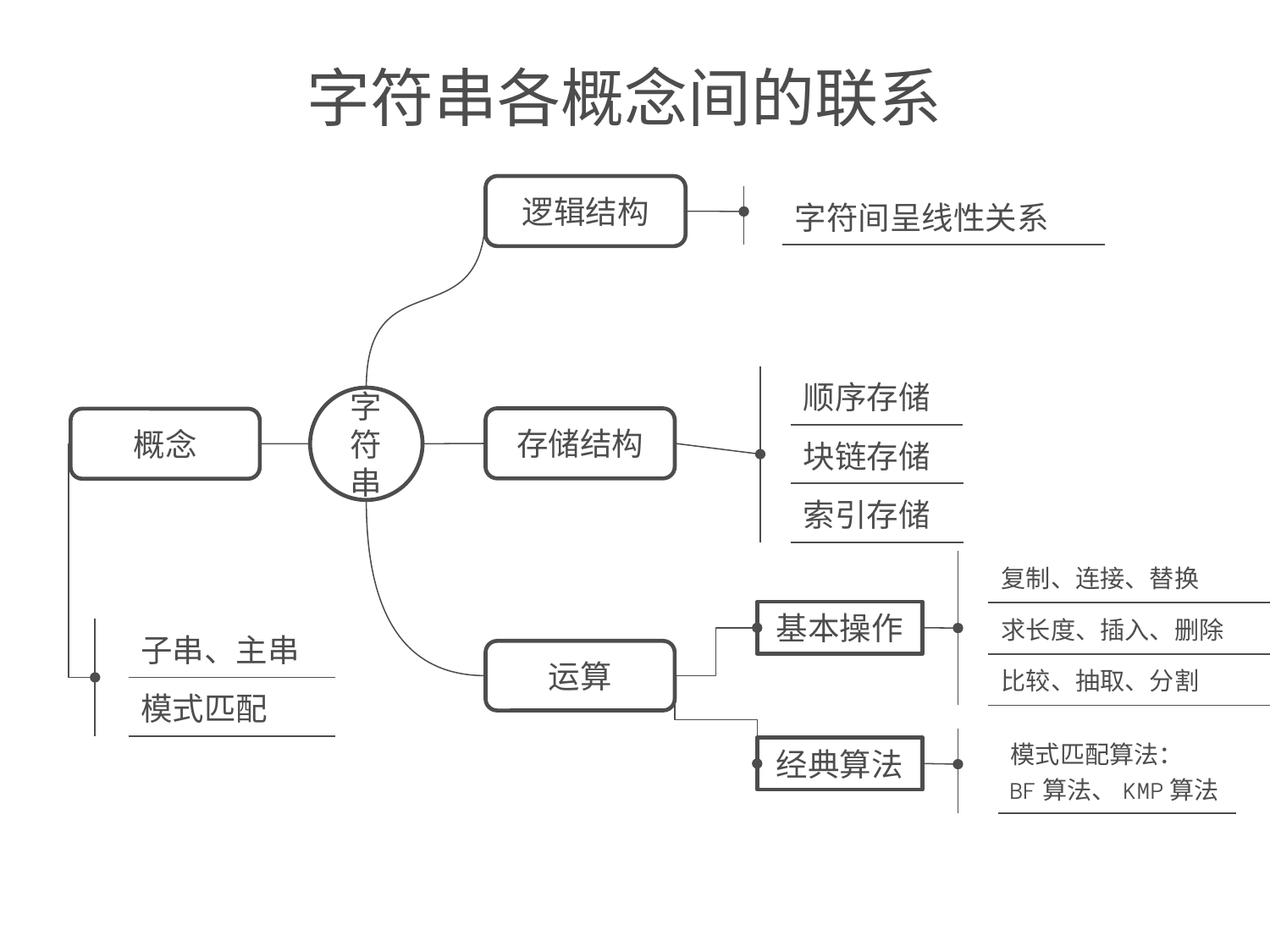

# 字符串各概念间的联系
逻辑结构
|  | 字符间呈线性关系 |
| --- | --- |
|  | 顺序存储 |
| --- | --- |
|  | 块链存储 |
|  | 索引存储 |
字符串
存储结构
概念
|  | 复制、连接、替换 |
| --- | --- |
|  | 求长度、插入、删除 |
|  | 比较、抽取、分割 |
基本操作
|  | 子串、主串 |
| --- | --- |
|  | 模式匹配 |
运算
|  | 模式匹配算法： BF算法、KMP算法 |
| --- | --- |
经典算法
114